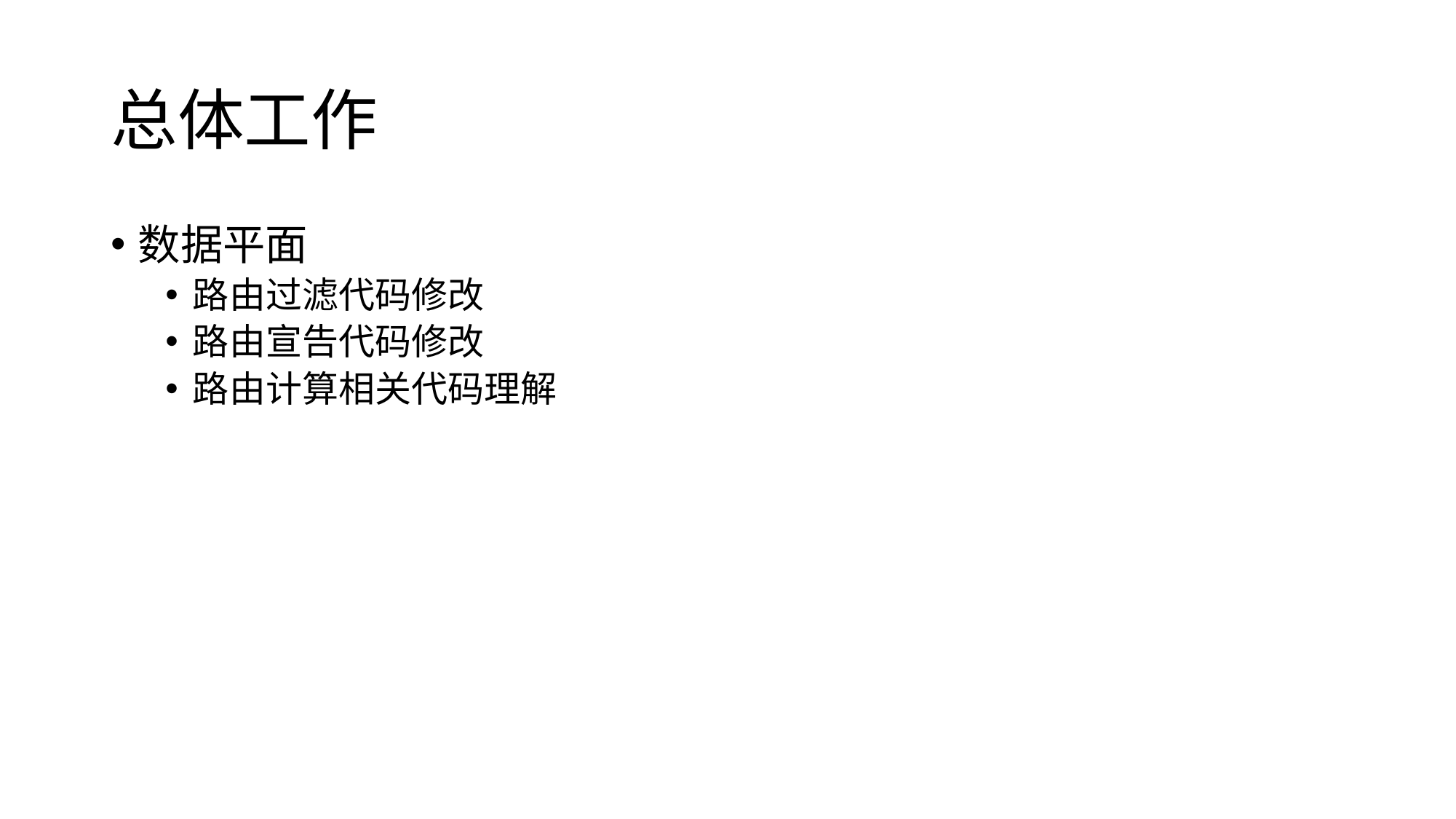

# 总体工作
数据平面
路由过滤代码修改
路由宣告代码修改
路由计算相关代码理解